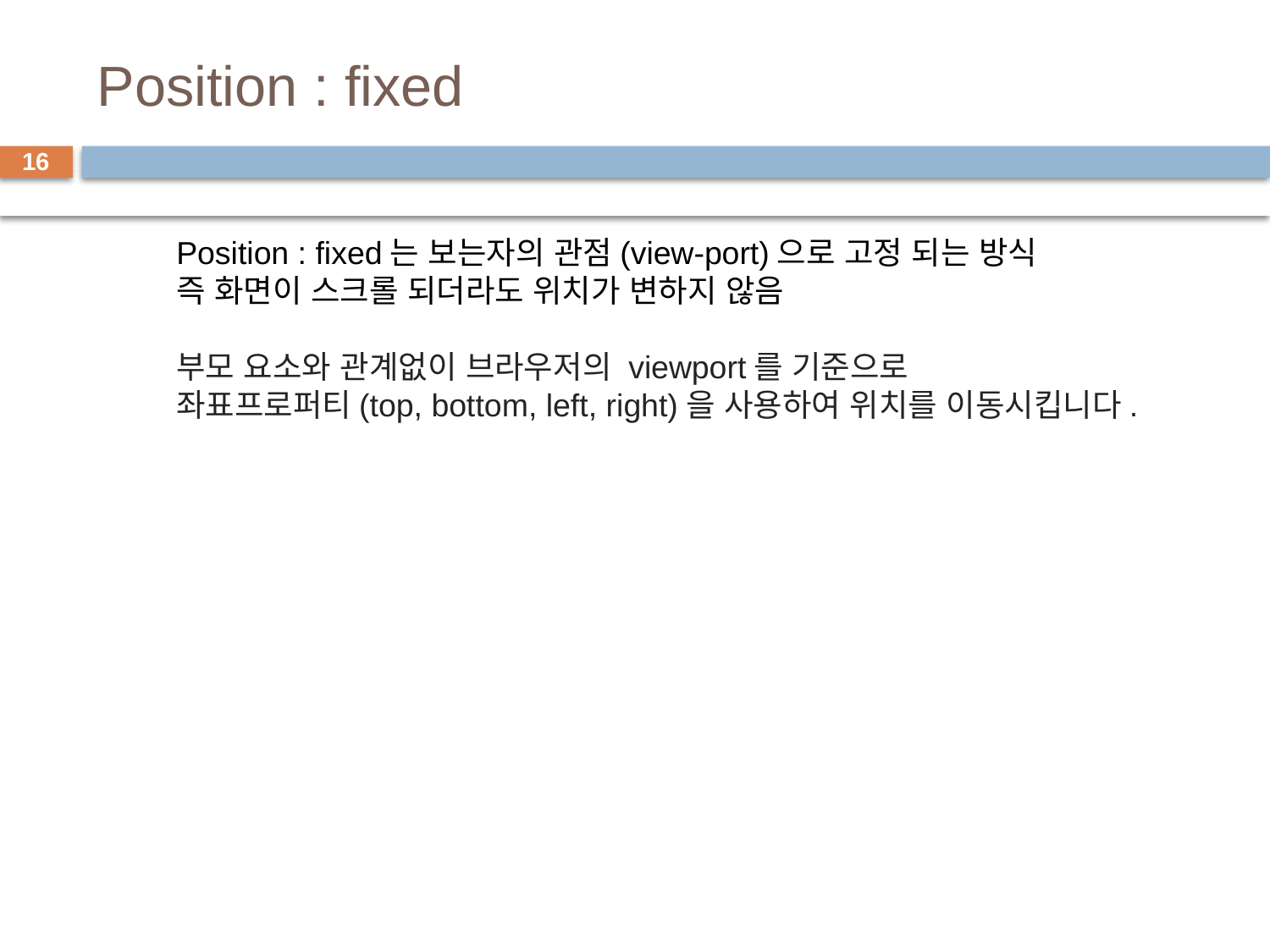

# Position : fixed
16
Position : fixed는 보는자의 관점(view-port)으로 고정 되는 방식
즉 화면이 스크롤 되더라도 위치가 변하지 않음
부모 요소와 관계없이 브라우저의 viewport를 기준으로
좌표프로퍼티(top, bottom, left, right)을 사용하여 위치를 이동시킵니다.